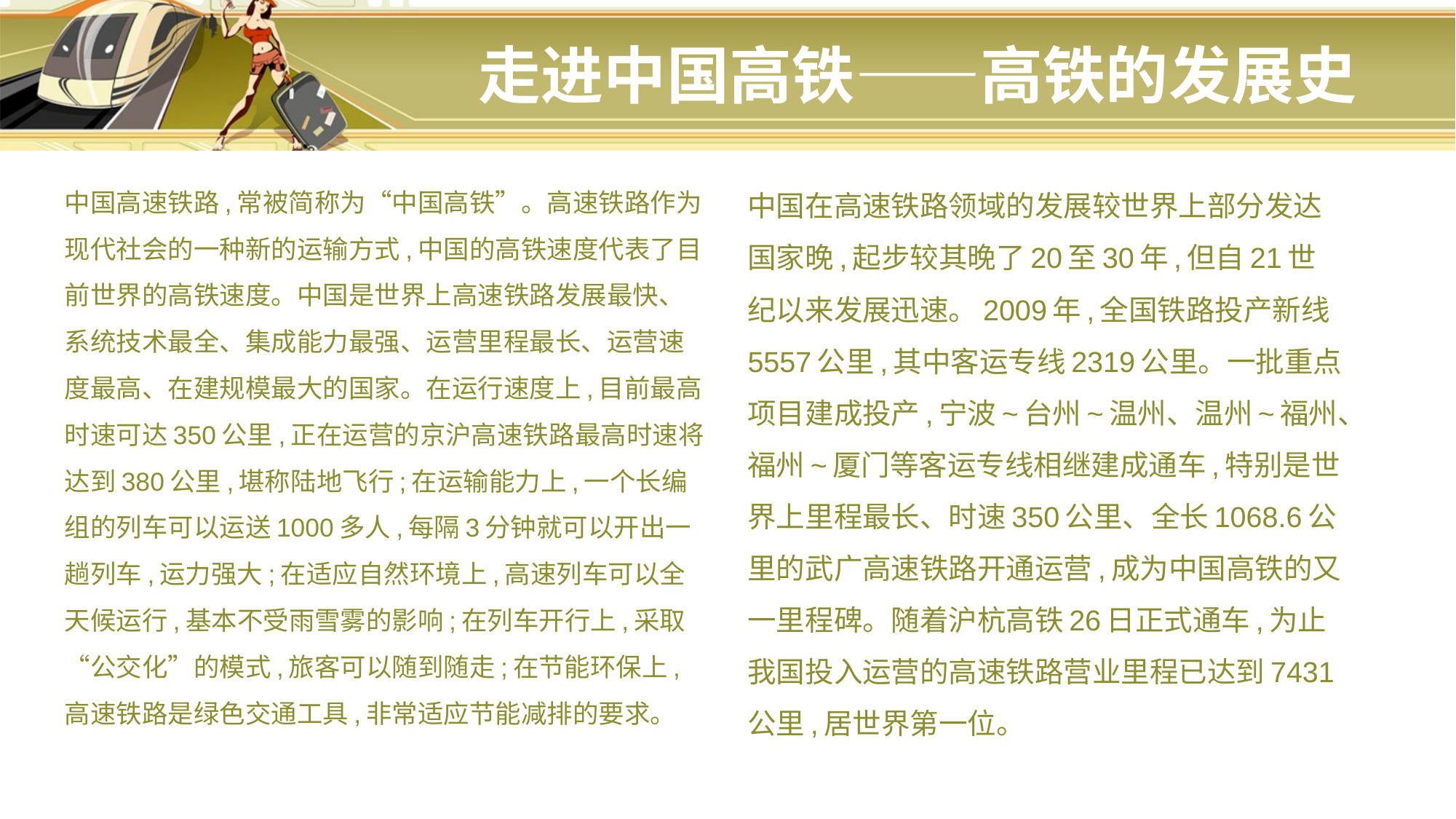

# 走进中国高铁——高铁的发展史
中国在高速铁路领域的发展较世界上部分发达国家晚,起步较其晚了20至30年,但自21世纪以来发展迅速。2009年,全国铁路投产新线5557公里,其中客运专线2319公里。一批重点项目建成投产,宁波~台州~温州、温州~福州、福州~厦门等客运专线相继建成通车,特别是世界上里程最长、时速350公里、全长1068.6公里的武广高速铁路开通运营,成为中国高铁的又一里程碑。随着沪杭高铁26日正式通车,为止我国投入运营的高速铁路营业里程已达到7431公里,居世界第一位。
中国高速铁路,常被简称为“中国高铁”。高速铁路作为现代社会的一种新的运输方式,中国的高铁速度代表了目前世界的高铁速度。中国是世界上高速铁路发展最快、系统技术最全、集成能力最强、运营里程最长、运营速度最高、在建规模最大的国家。在运行速度上,目前最高时速可达350公里,正在运营的京沪高速铁路最高时速将达到380公里,堪称陆地飞行;在运输能力上,一个长编组的列车可以运送1000多人,每隔3分钟就可以开出一趟列车,运力强大;在适应自然环境上,高速列车可以全天候运行,基本不受雨雪雾的影响;在列车开行上,采取“公交化”的模式,旅客可以随到随走;在节能环保上,高速铁路是绿色交通工具,非常适应节能减排的要求。